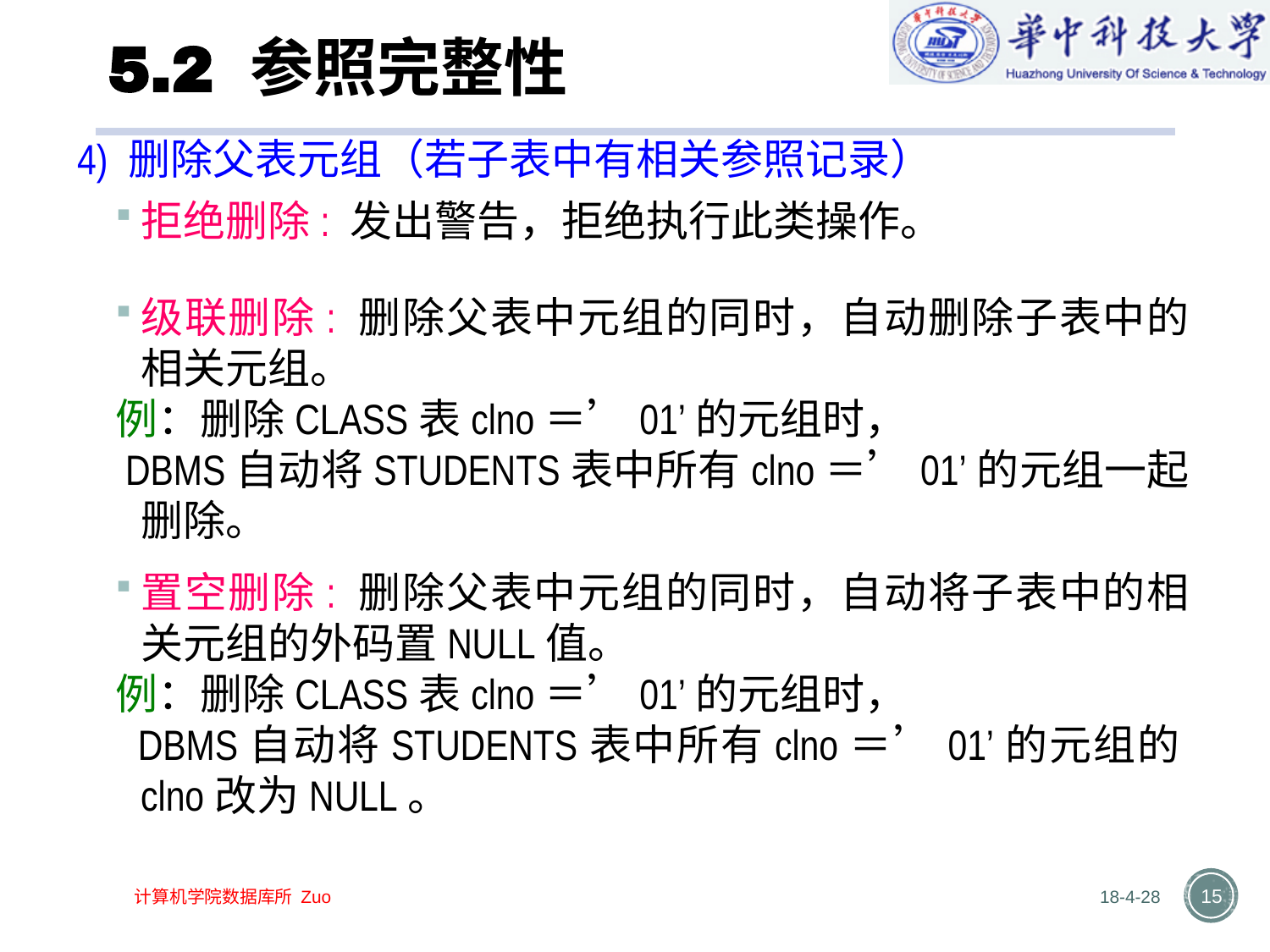

# 5.2 参照完整性
4) 删除父表元组（若子表中有相关参照记录）
拒绝删除: 发出警告，拒绝执行此类操作。

级联删除: 删除父表中元组的同时，自动删除子表中的相关元组。
例：删除CLASS表clno＝’01’的元组时，
 DBMS自动将STUDENTS表中所有clno＝’01’的元组一起删除。

置空删除: 删除父表中元组的同时，自动将子表中的相关元组的外码置NULL值。
例：删除CLASS表clno＝’01’的元组时，
  DBMS自动将STUDENTS表中所有clno＝’01’的元组的clno改为NULL。

18-4-28
15